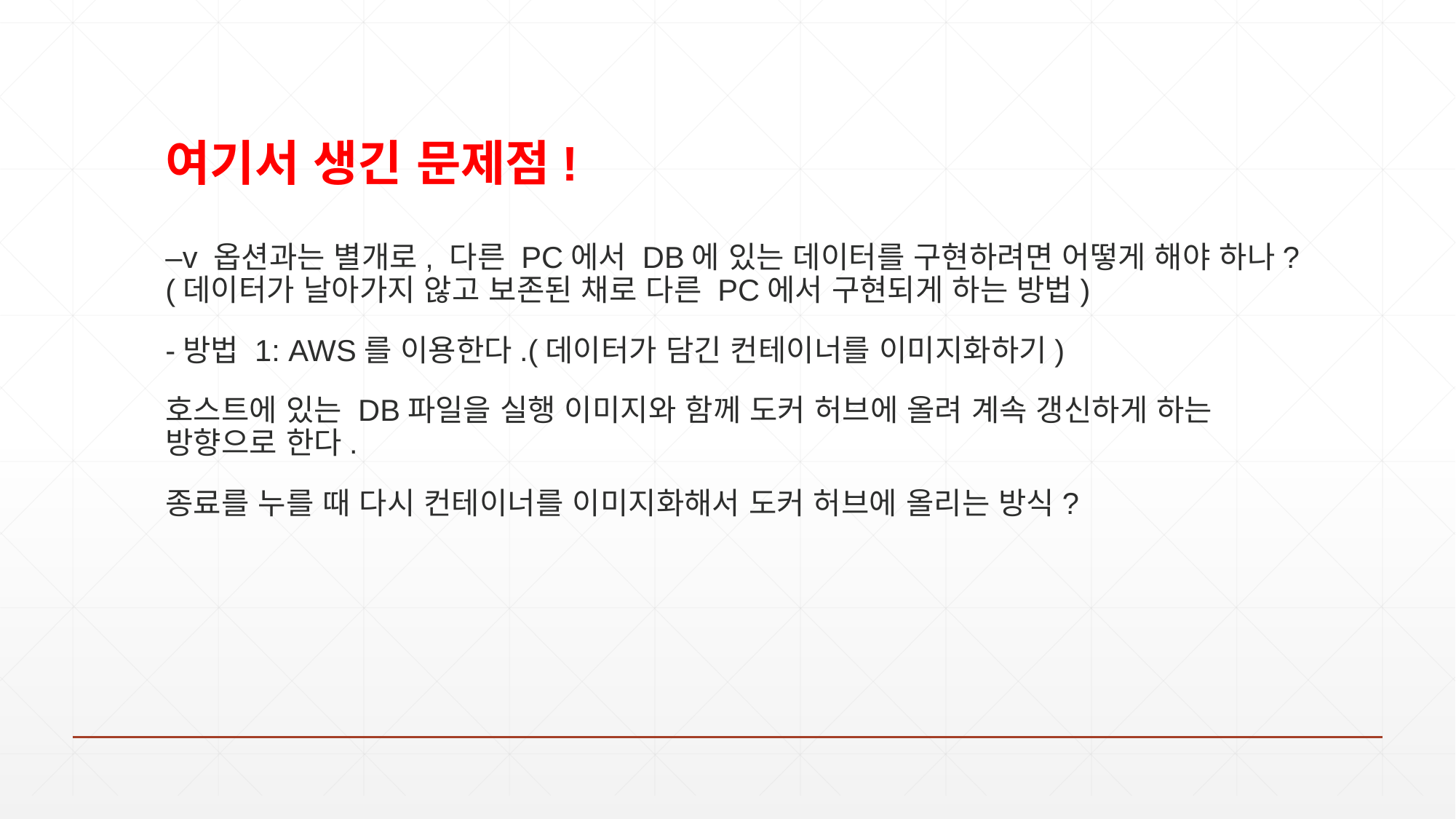

# 여기서 생긴 문제점!
–v 옵션과는 별개로, 다른 PC에서 DB에 있는 데이터를 구현하려면 어떻게 해야 하나?(데이터가 날아가지 않고 보존된 채로 다른 PC에서 구현되게 하는 방법)
-방법 1: AWS를 이용한다.(데이터가 담긴 컨테이너를 이미지화하기)
호스트에 있는 DB파일을 실행 이미지와 함께 도커 허브에 올려 계속 갱신하게 하는 방향으로 한다.
종료를 누를 때 다시 컨테이너를 이미지화해서 도커 허브에 올리는 방식?